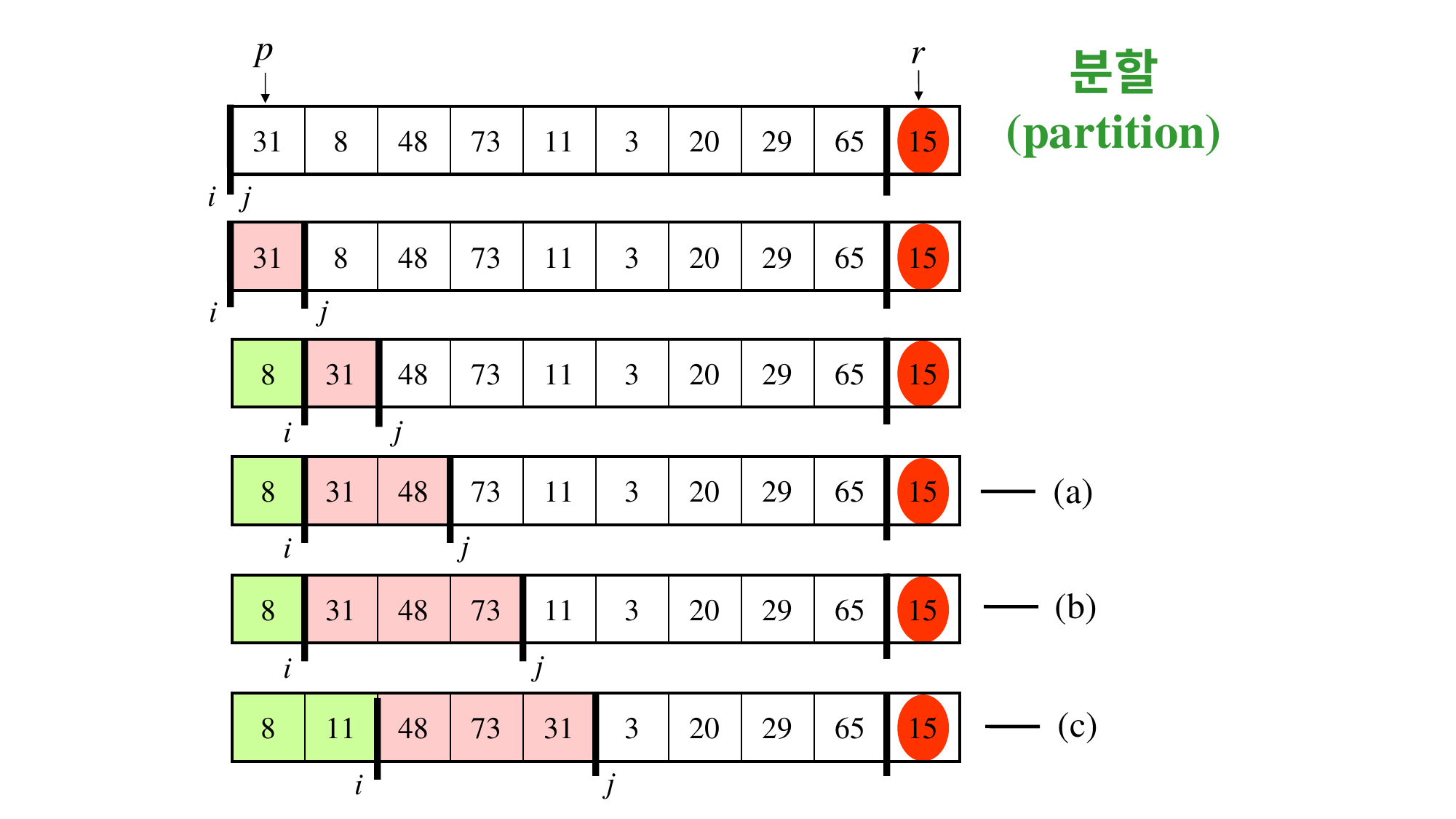

p
r
분할
(partition)

| 31 | 8 | 48 | 73 | 11 | 3 | 20 | 29 | 65 | 15 |
| --- | --- | --- | --- | --- | --- | --- | --- | --- | --- |

i
j

| 31 | 8 | 48 | 73 | 11 | 3 | 20 | 29 | 65 | 15 |
| --- | --- | --- | --- | --- | --- | --- | --- | --- | --- |

j
i

| 8 | 31 | 48 | 73 | 11 | 3 | 20 | 29 | 65 | 15 |
| --- | --- | --- | --- | --- | --- | --- | --- | --- | --- |

j
i

| 8 | 31 | 48 | 73 | 11 | 3 | 20 | 29 | 65 | 15 |
| --- | --- | --- | --- | --- | --- | --- | --- | --- | --- |

(a)

j
i

| 8 | 31 | 48 | 73 | 11 | 3 | 20 | 29 | 65 | 15 |
| --- | --- | --- | --- | --- | --- | --- | --- | --- | --- |

(b)

j
i
| 8 | 11 | 48 | 73 | 31 | 3 | 20 | 29 | 65 | 15 |
| --- | --- | --- | --- | --- | --- | --- | --- | --- | --- |

(c)

j
i